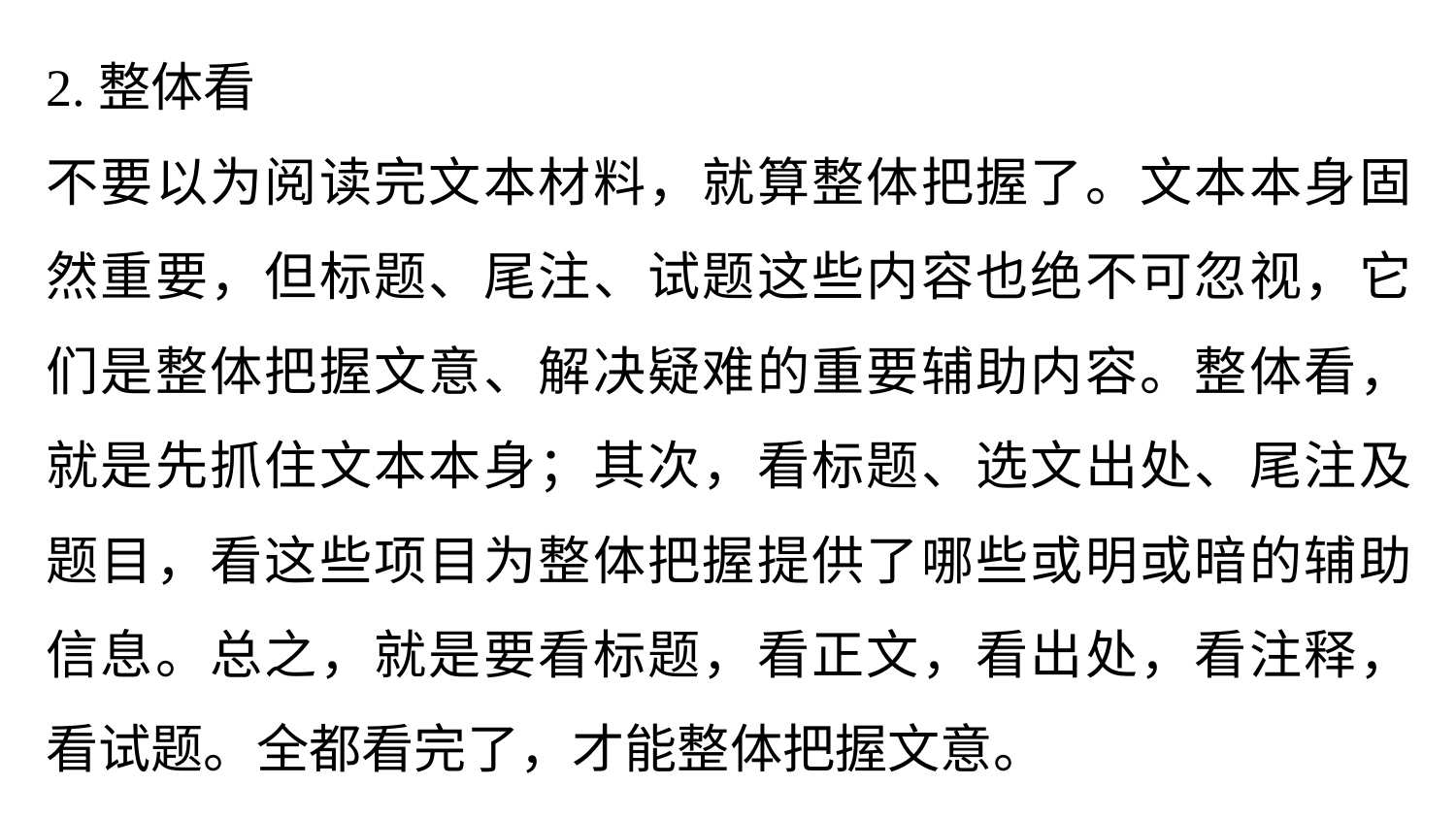

2.整体看
不要以为阅读完文本材料，就算整体把握了。文本本身固然重要，但标题、尾注、试题这些内容也绝不可忽视，它们是整体把握文意、解决疑难的重要辅助内容。整体看，就是先抓住文本本身；其次，看标题、选文出处、尾注及题目，看这些项目为整体把握提供了哪些或明或暗的辅助信息。总之，就是要看标题，看正文，看出处，看注释，看试题。全都看完了，才能整体把握文意。